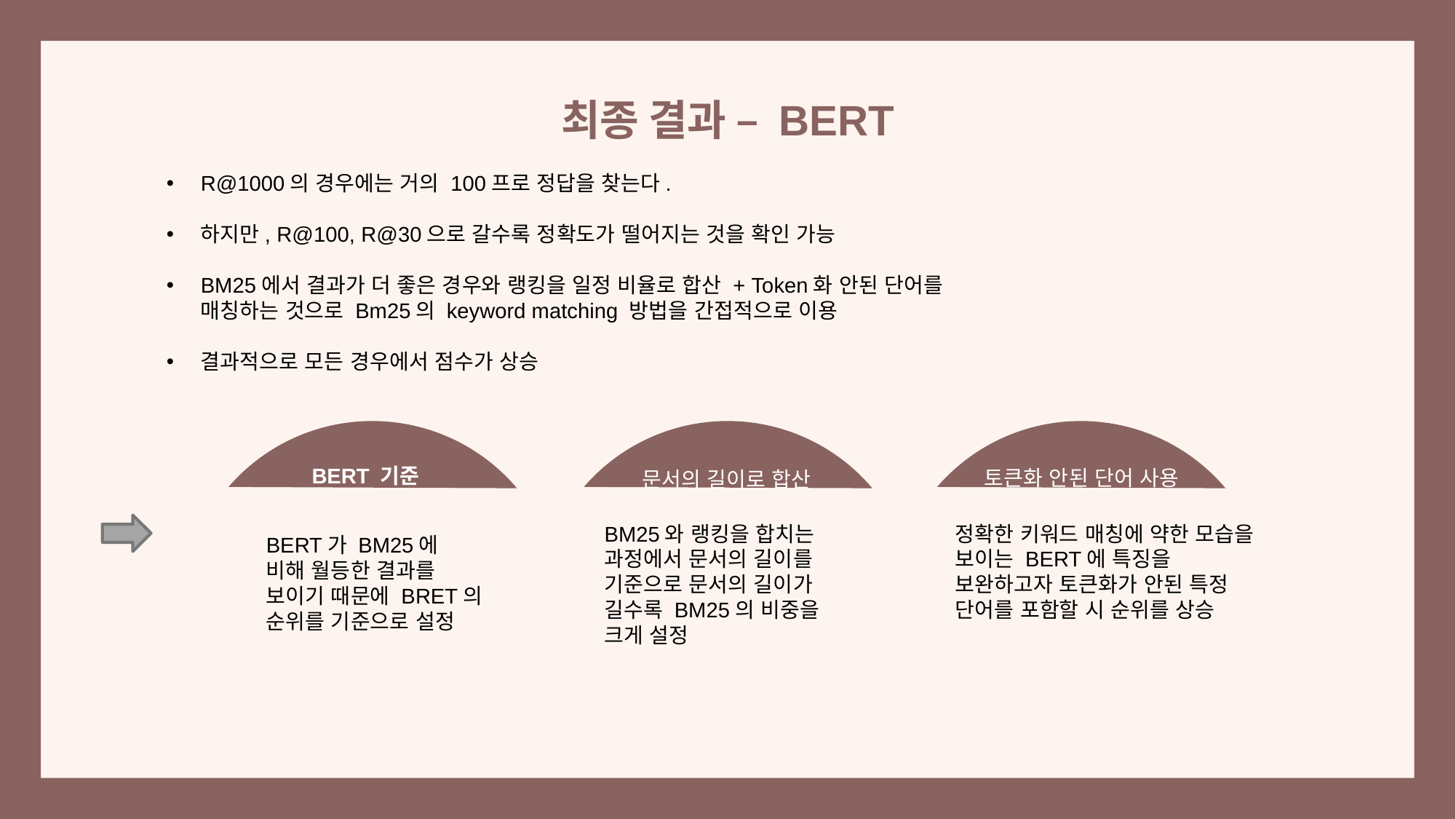

최종 결과 – BERT
R@1000의 경우에는 거의 100프로 정답을 찾는다.

하지만, R@100, R@30으로 갈수록 정확도가 떨어지는 것을 확인 가능

BM25에서 결과가 더 좋은 경우와 랭킹을 일정 비율로 합산 + Token화 안된 단어를 매칭하는 것으로 Bm25의 keyword matching 방법을 간접적으로 이용

결과적으로 모든 경우에서 점수가 상승

문서의 길이로 합산

토큰화 안된 단어 사용

BERT 기준
정확한 키워드 매칭에 약한 모습을 보이는 BERT에 특징을 보완하고자 토큰화가 안된 특정 단어를 포함할 시 순위를 상승

BM25와 랭킹을 합치는 과정에서 문서의 길이를 기준으로 문서의 길이가 길수록 BM25의 비중을 크게 설정
BERT가 BM25에 비해 월등한 결과를 보이기 때문에 BRET의 순위를 기준으로 설정